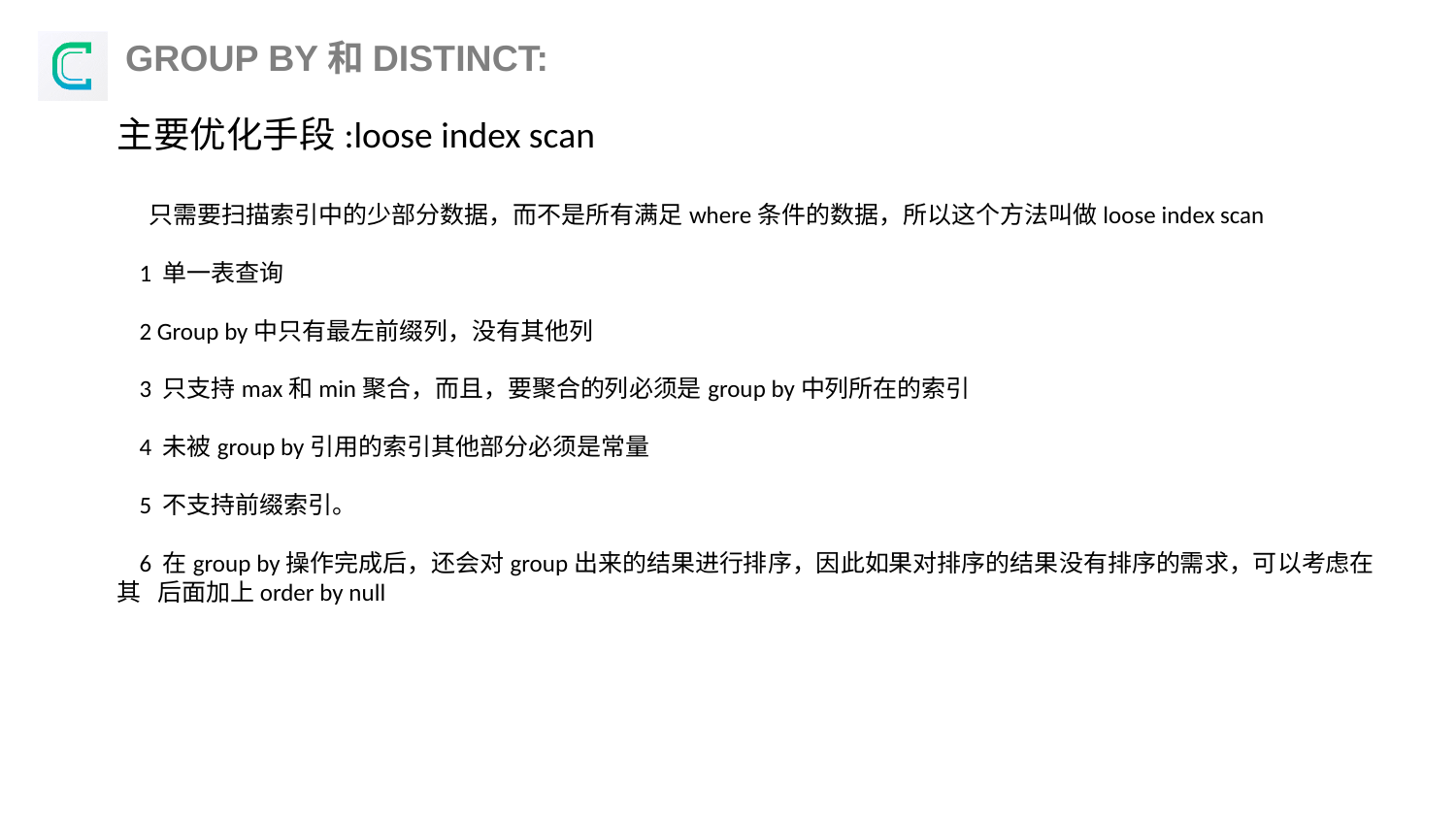

GROUP BY和DISTINCT:
主要优化手段:loose index scan

     只需要扫描索引中的少部分数据，而不是所有满足where条件的数据，所以这个方法叫做loose index scan

    1 单一表查询

    2 Group by中只有最左前缀列，没有其他列

    3 只支持max和min聚合，而且，要聚合的列必须是group by中列所在的索引

    4 未被group by引用的索引其他部分必须是常量

    5 不支持前缀索引。

    6 在group by操作完成后，还会对group出来的结果进行排序，因此如果对排序的结果没有排序的需求，可以考虑在其   后面加上order by null

19